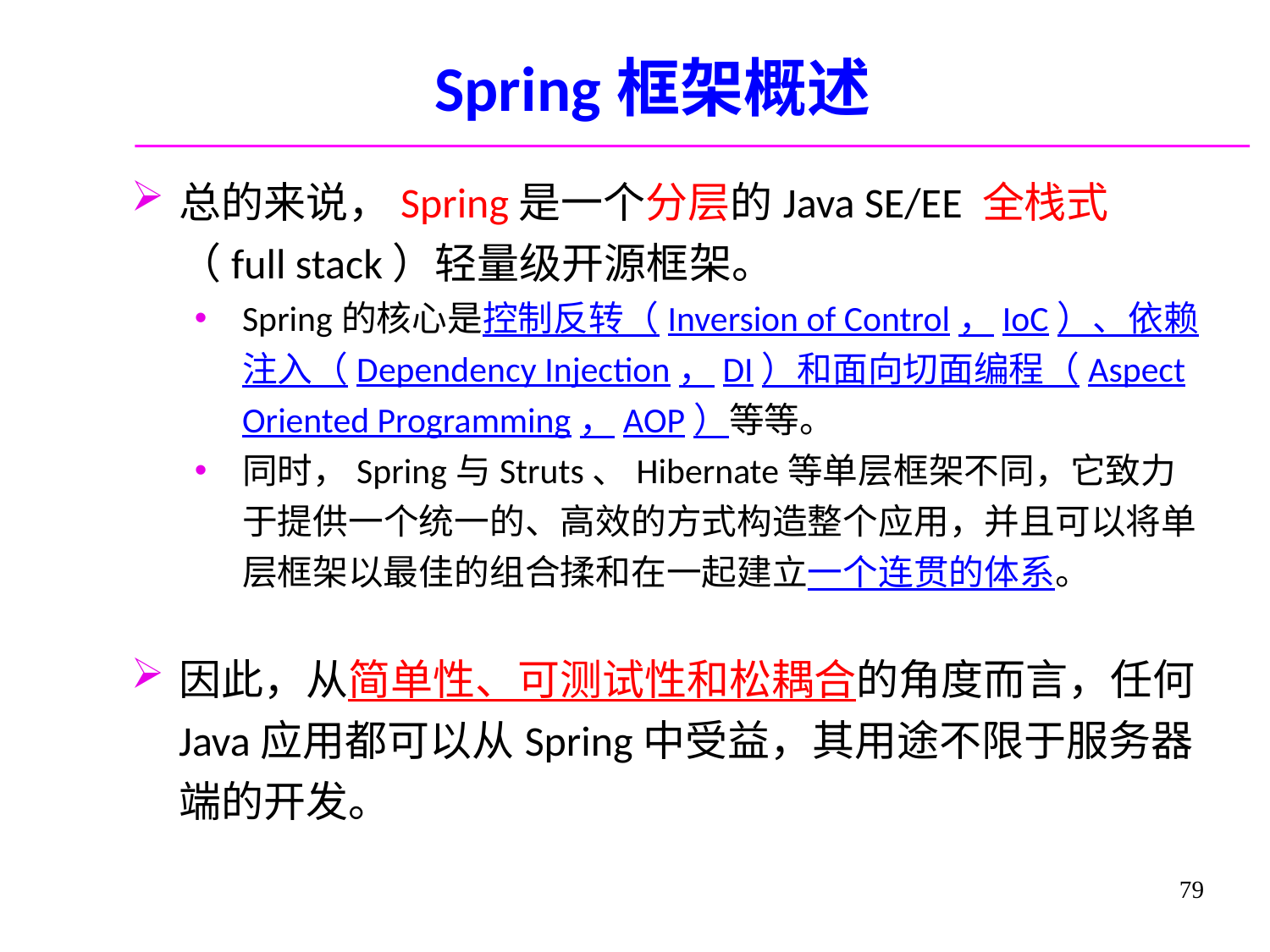

# Spring框架概述
总的来说，Spring是一个分层的Java SE/EE 全栈式（full stack）轻量级开源框架。
Spring的核心是控制反转（Inversion of Control，IoC）、依赖注入（Dependency Injection，DI）和面向切面编程（Aspect Oriented Programming，AOP）等等。
同时，Spring与Struts、Hibernate等单层框架不同，它致力于提供一个统一的、高效的方式构造整个应用，并且可以将单层框架以最佳的组合揉和在一起建立一个连贯的体系。

因此，从简单性、可测试性和松耦合的角度而言，任何Java应用都可以从Spring中受益，其用途不限于服务器端的开发。
79